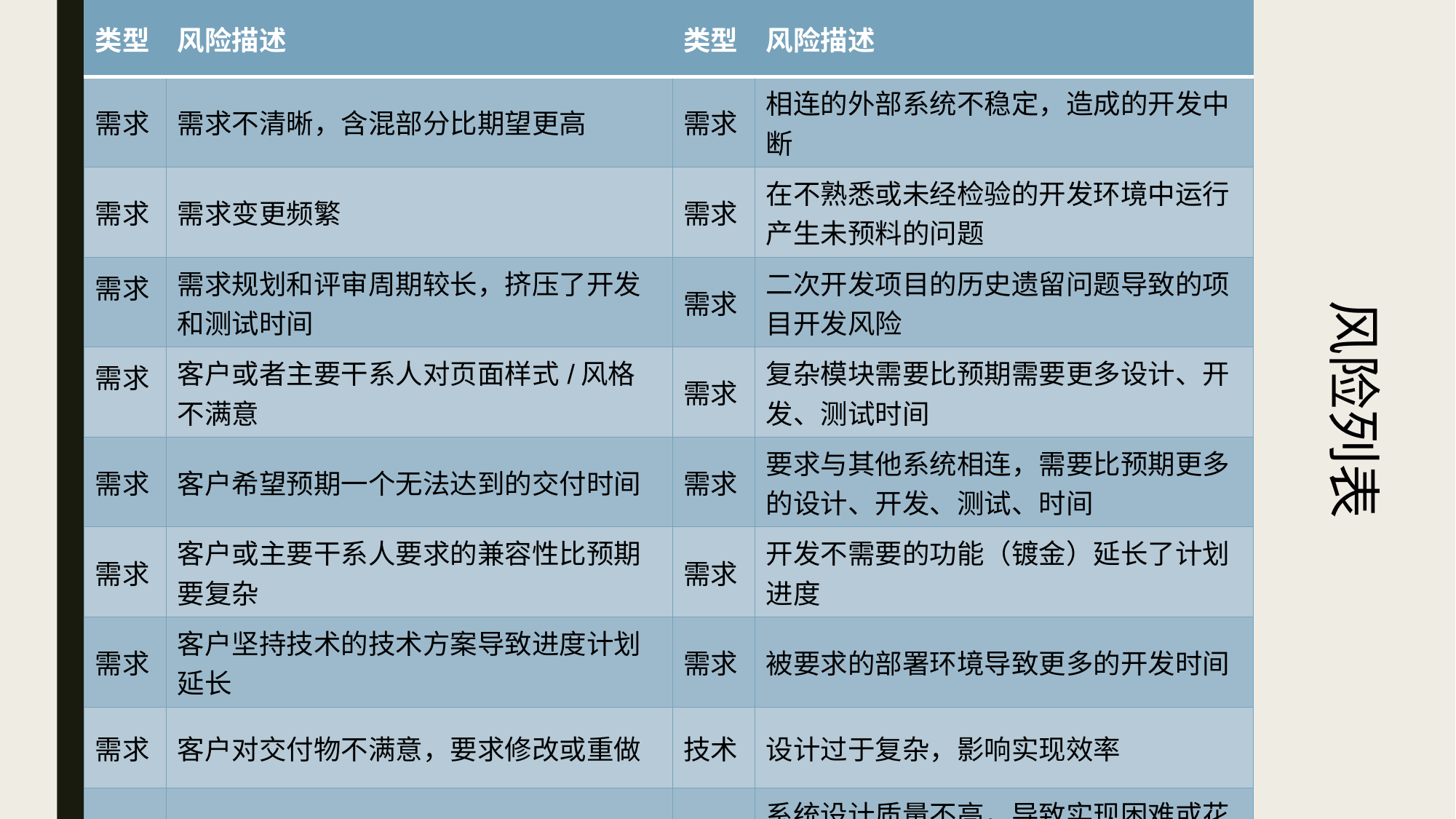

| 类型 | 风险描述 | 类型 | 风险描述 |
| --- | --- | --- | --- |
| 需求 | 需求不清晰，含混部分比期望更高 | 需求 | 相连的外部系统不稳定，造成的开发中断 |
| 需求 | 需求变更频繁 | 需求 | 在不熟悉或未经检验的开发环境中运行产生未预料的问题 |
| 需求 | 需求规划和评审周期较长，挤压了开发和测试时间 | 需求 | 二次开发项目的历史遗留问题导致的项目开发风险 |
| 需求 | 客户或者主要干系人对页面样式/风格不满意 | 需求 | 复杂模块需要比预期需要更多设计、开发、测试时间 |
| 需求 | 客户希望预期一个无法达到的交付时间 | 需求 | 要求与其他系统相连，需要比预期更多的设计、开发、测试、时间 |
| 需求 | 客户或主要干系人要求的兼容性比预期要复杂 | 需求 | 开发不需要的功能（镀金）延长了计划进度 |
| 需求 | 客户坚持技术的技术方案导致进度计划延长 | 需求 | 被要求的部署环境导致更多的开发时间 |
| 需求 | 客户对交付物不满意，要求修改或重做 | 技术 | 设计过于复杂，影响实现效率 |
| 需求 | 需求涉及不熟悉的领域 | 技术 | 系统设计质量不高，导致实现困难或花费更多成本 |
风险列表